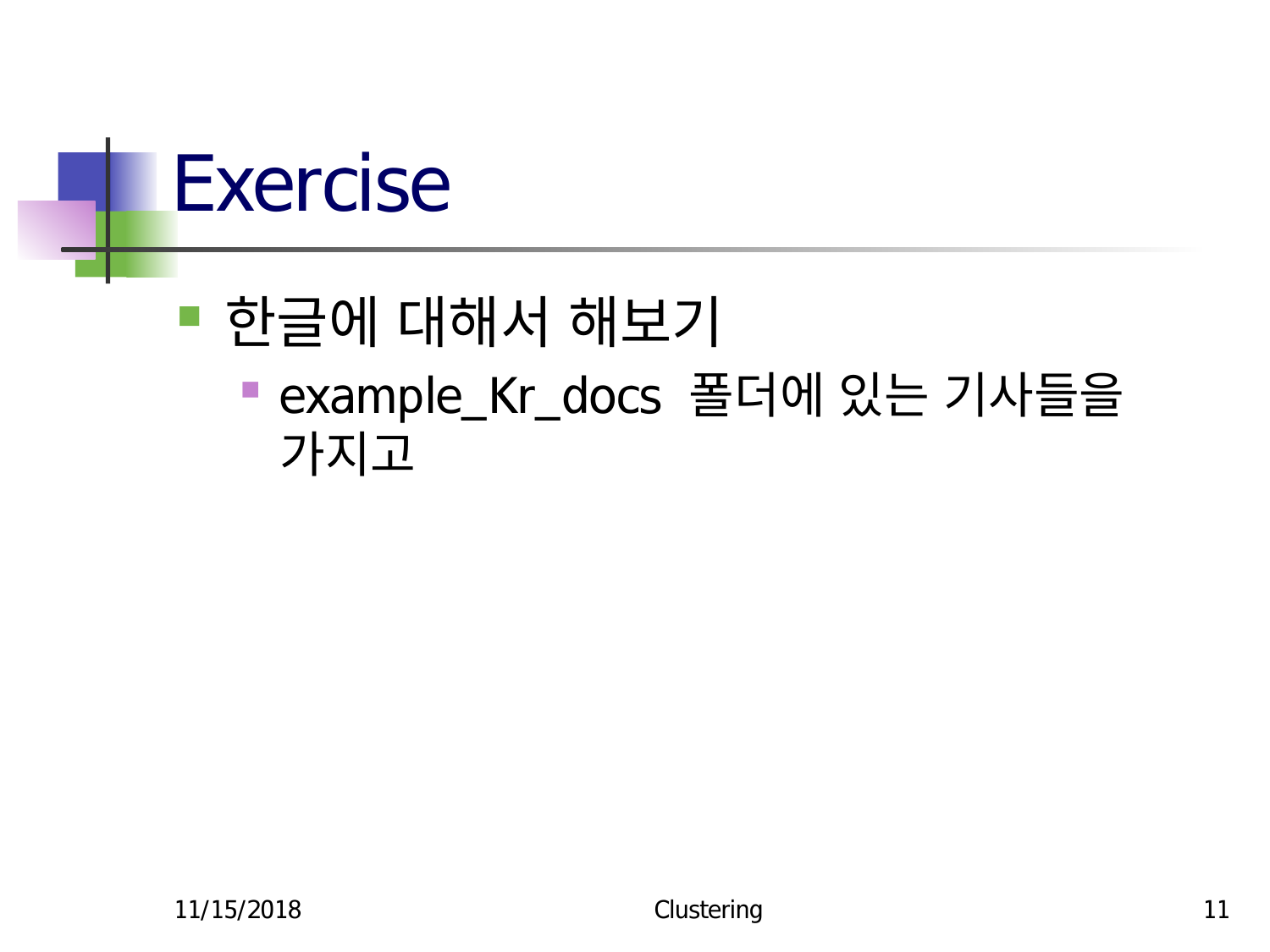

# Exercise
한글에 대해서 해보기
example_Kr_docs 폴더에 있는 기사들을 가지고
11/15/2018
Clustering
11